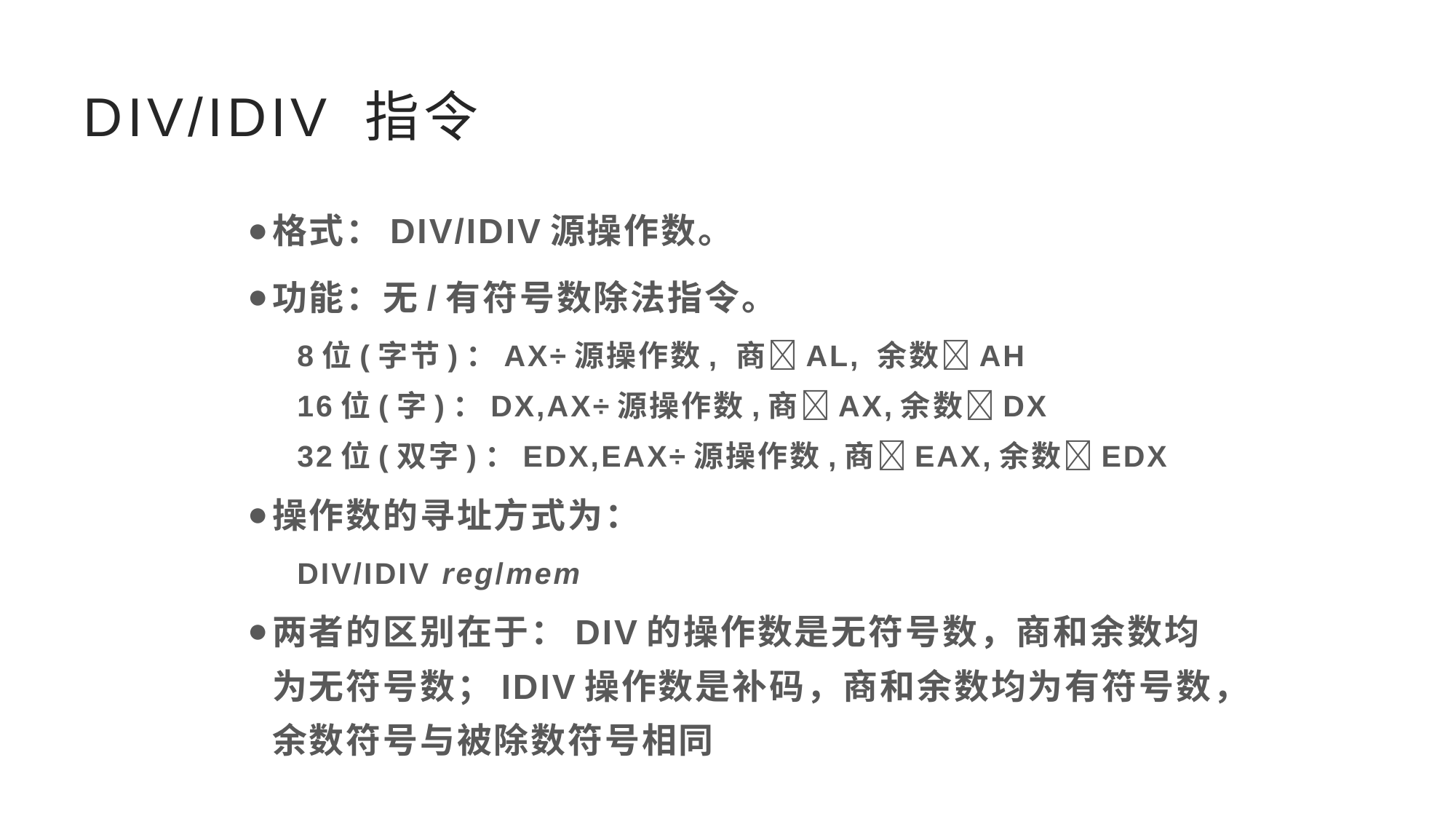

# DIV/IDIV 指令
格式：DIV/IDIV源操作数。
功能：无/有符号数除法指令。
8位(字节)：AX÷源操作数, 商⇒AL, 余数⇒AH
16位(字)：DX,AX÷源操作数,商⇒AX,余数⇒DX
32位(双字)：EDX,EAX÷源操作数,商⇒EAX,余数⇒EDX
操作数的寻址方式为：
DIV/IDIV reg/mem
两者的区别在于：DIV的操作数是无符号数，商和余数均为无符号数；IDIV操作数是补码，商和余数均为有符号数，余数符号与被除数符号相同